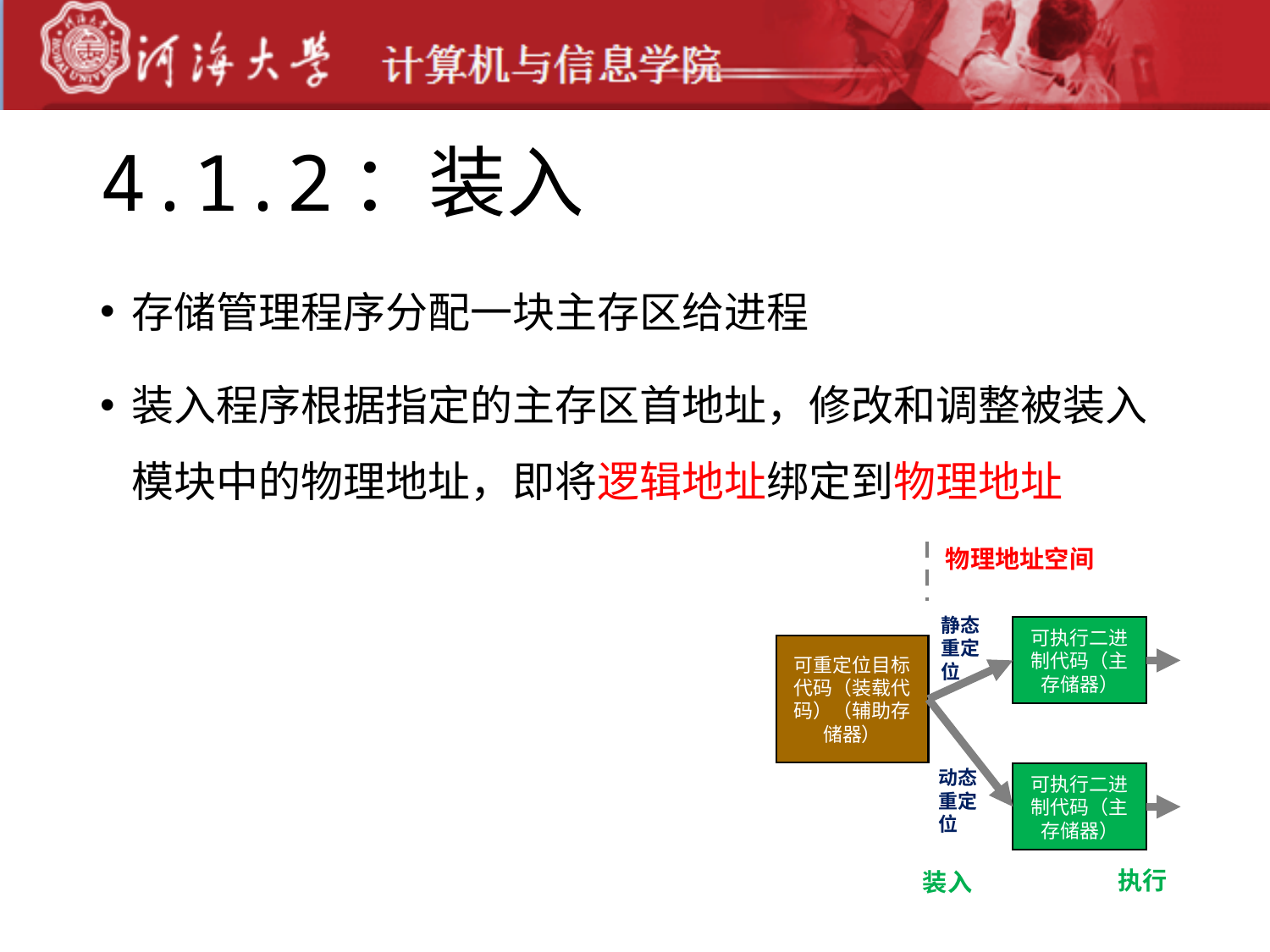

# 4.1.2：装入
存储管理程序分配一块主存区给进程
装入程序根据指定的主存区首地址，修改和调整被装入模块中的物理地址，即将逻辑地址绑定到物理地址

物理地址空间
静态
重定位
可执行二进制代码（主存储器）
可重定位目标代码（装载代码）（辅助存储器）
动态
重定位
可执行二进制代码（主存储器）
执行
装入